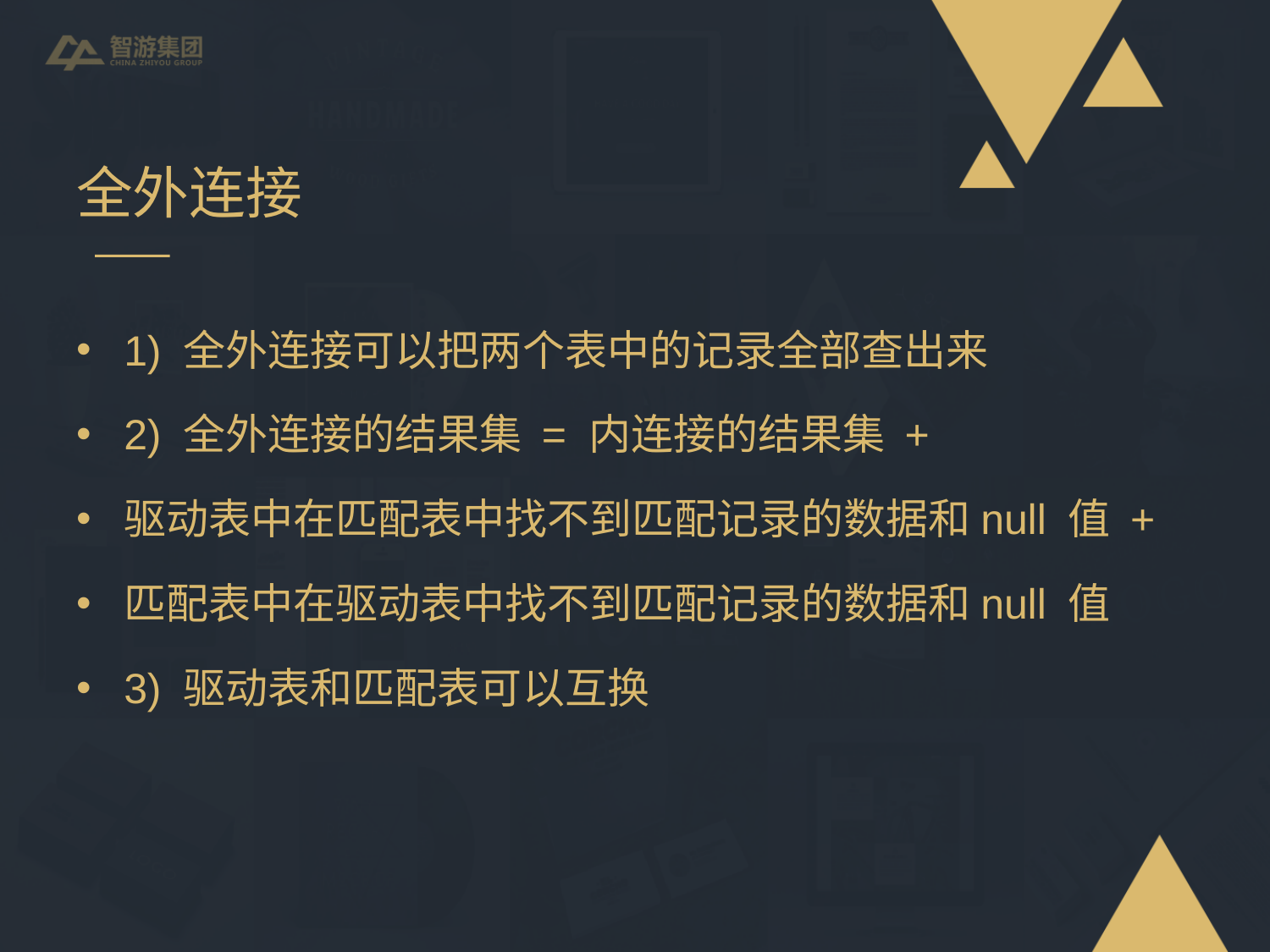

# 全外连接
1) 全外连接可以把两个表中的记录全部查出来
2) 全外连接的结果集 = 内连接的结果集 +
驱动表中在匹配表中找不到匹配记录的数据和null 值 +
匹配表中在驱动表中找不到匹配记录的数据和null 值
3) 驱动表和匹配表可以互换